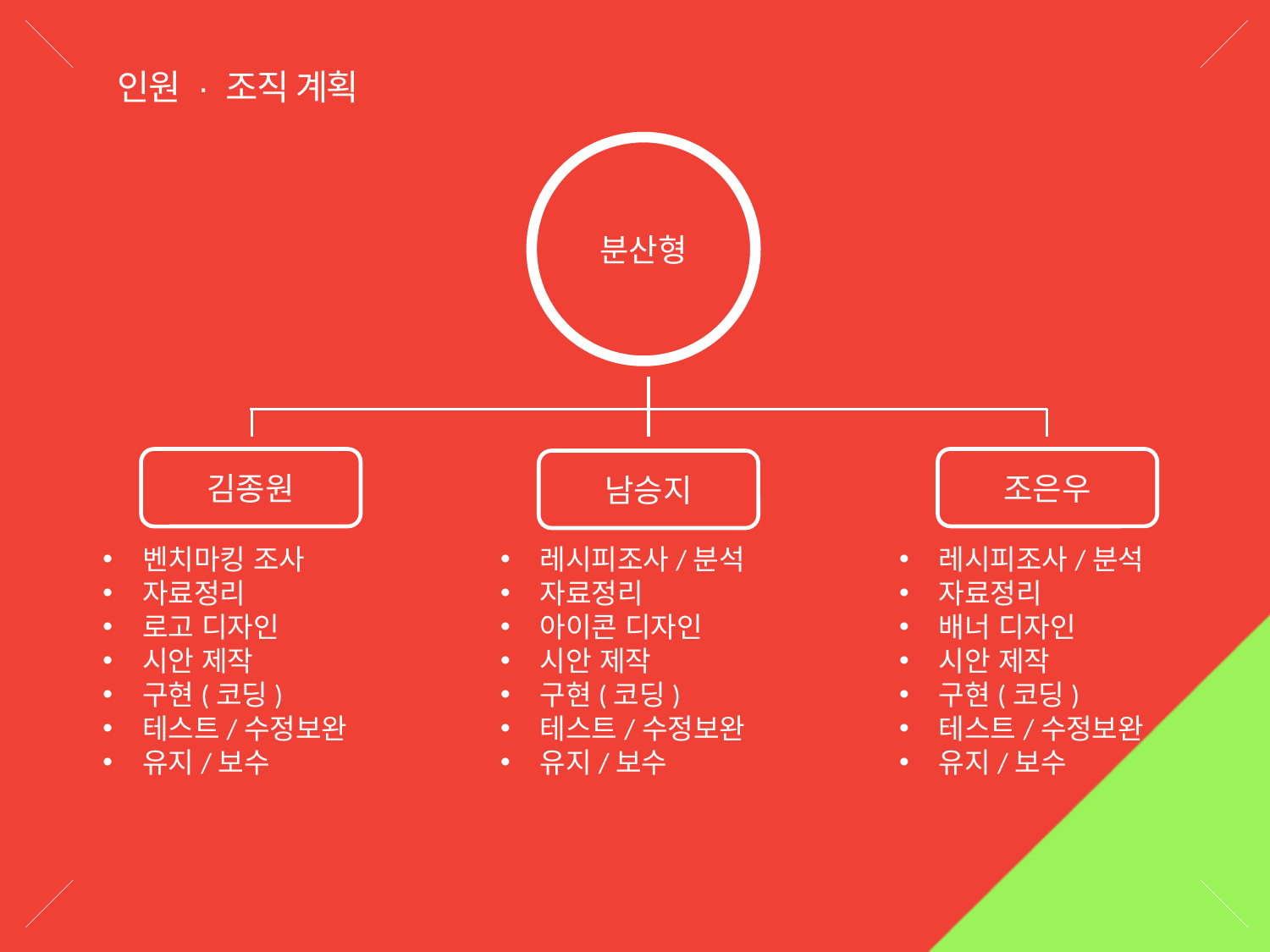

인원 · 조직 계획
분산형
조은우
김종원
남승지
벤치마킹 조사
자료정리
로고 디자인
시안 제작
구현(코딩)
테스트/수정보완
유지/보수
레시피조사/분석
자료정리
아이콘 디자인
시안 제작
구현(코딩)
테스트/수정보완
유지/보수
레시피조사/분석
자료정리
배너 디자인
시안 제작
구현(코딩)
테스트/수정보완
유지/보수